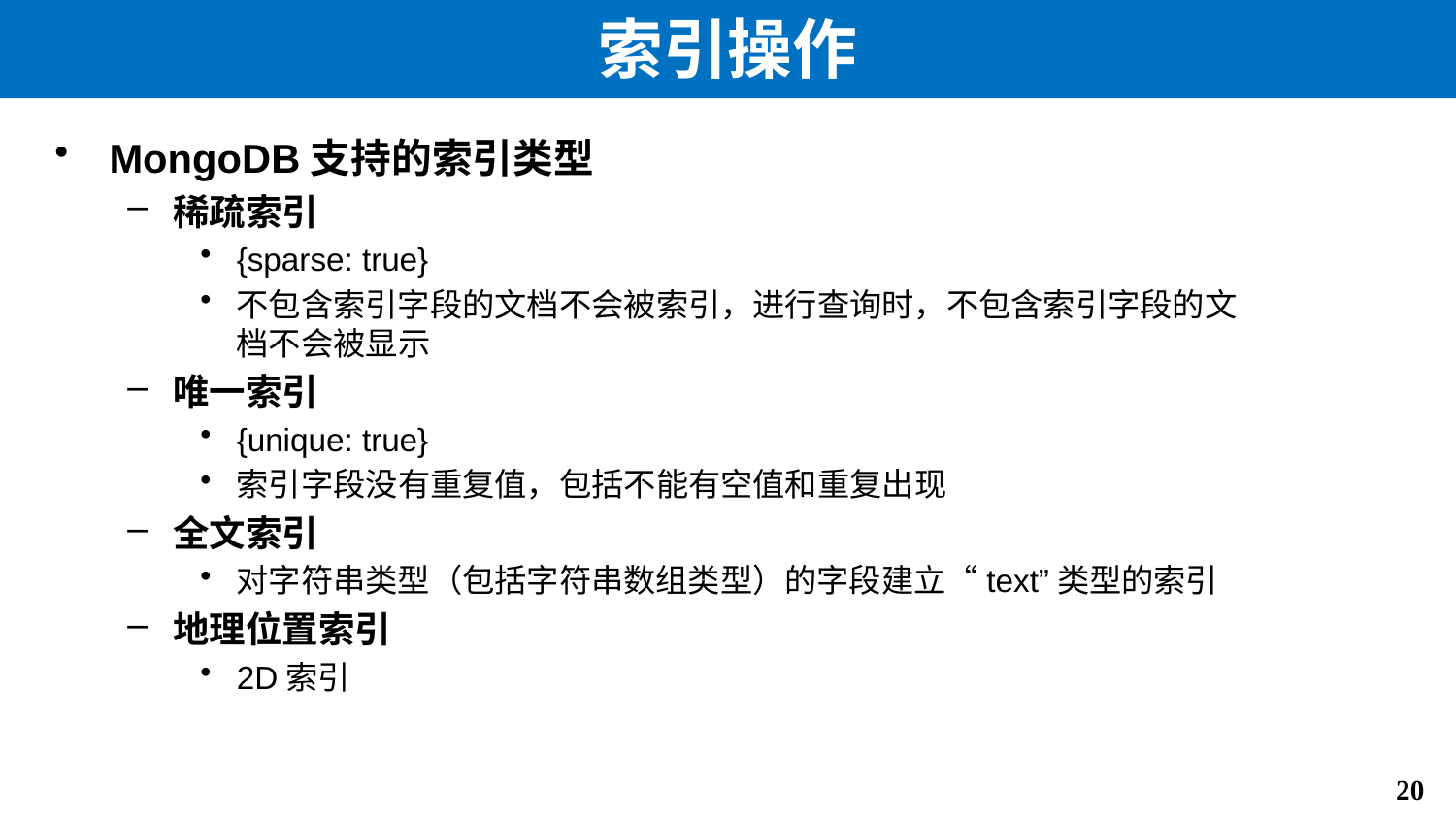

# 索引操作
MongoDB支持的索引类型
稀疏索引
{sparse: true}
不包含索引字段的文档不会被索引，进行查询时，不包含索引字段的文档不会被显示
唯一索引
{unique: true}
索引字段没有重复值，包括不能有空值和重复出现
全文索引
对字符串类型（包括字符串数组类型）的字段建立“text”类型的索引
地理位置索引
2D索引